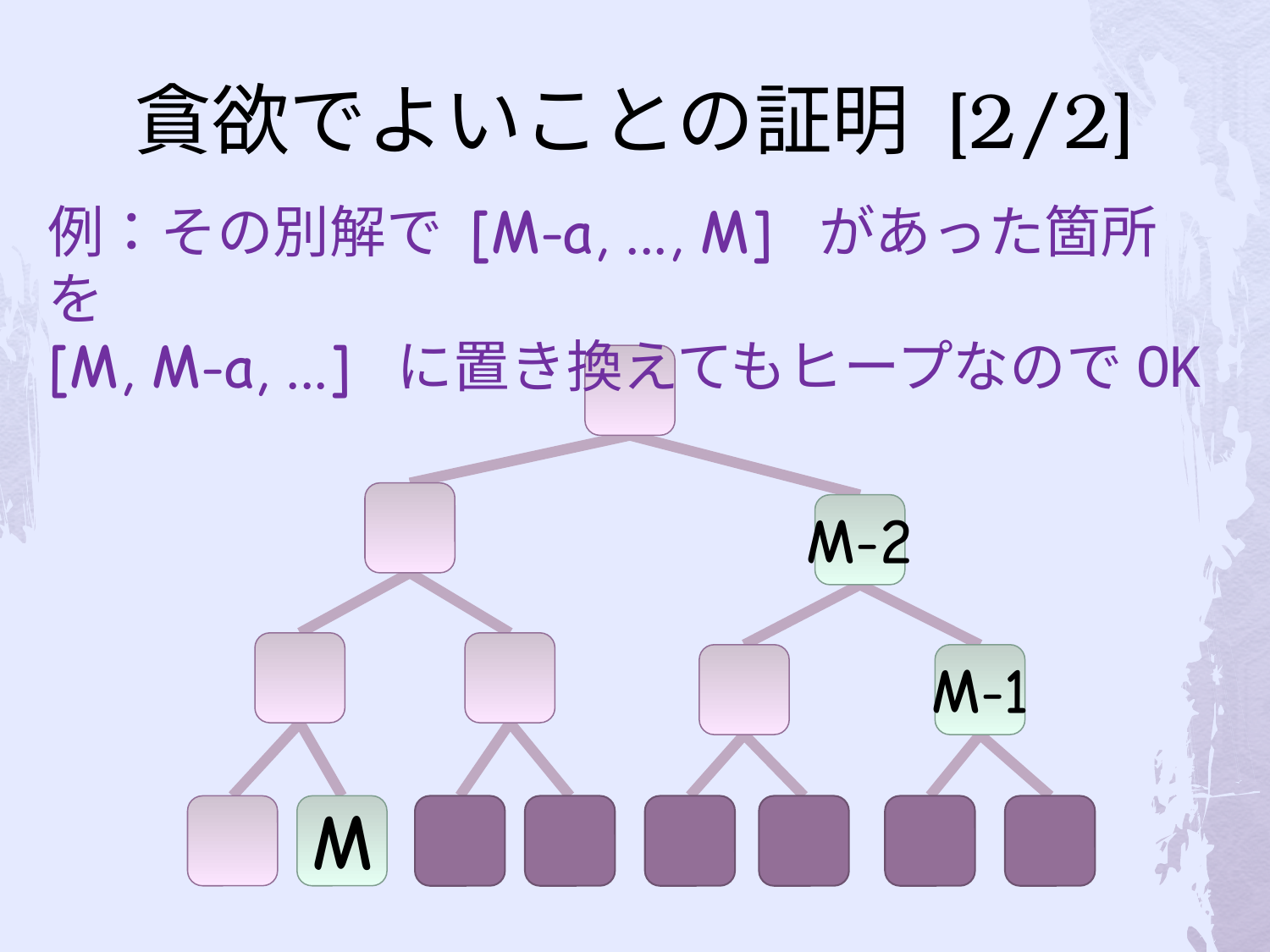

# 貪欲でよいことの証明 [2/2]
例：その別解で [M-a, ..., M] があった箇所を
[M, M-a, ...] に置き換えてもヒープなのでOK

M-2

M-1

M